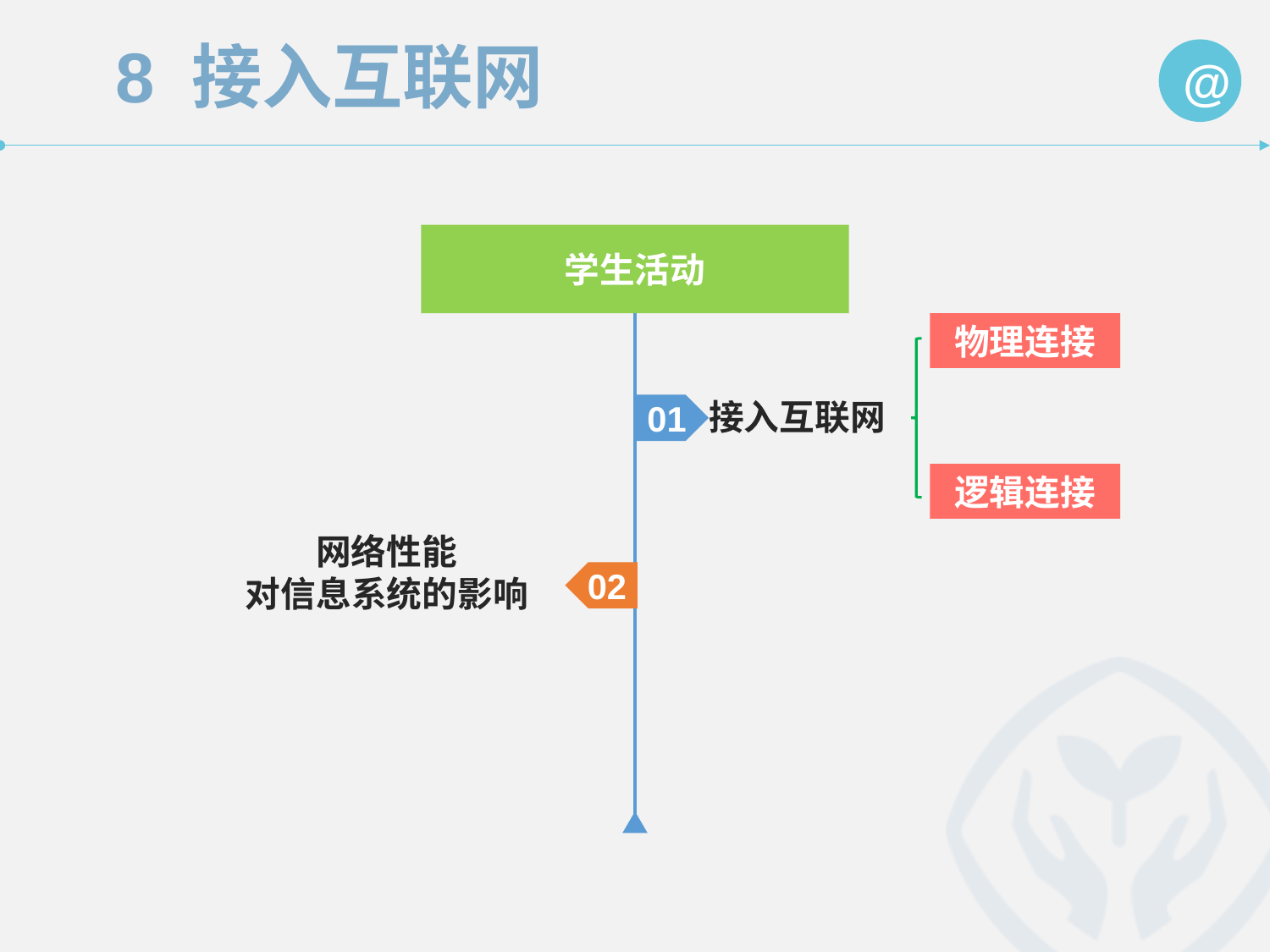

学生活动
物理连接

01
接入互联网
逻辑连接
网络性能
对信息系统的影响
02